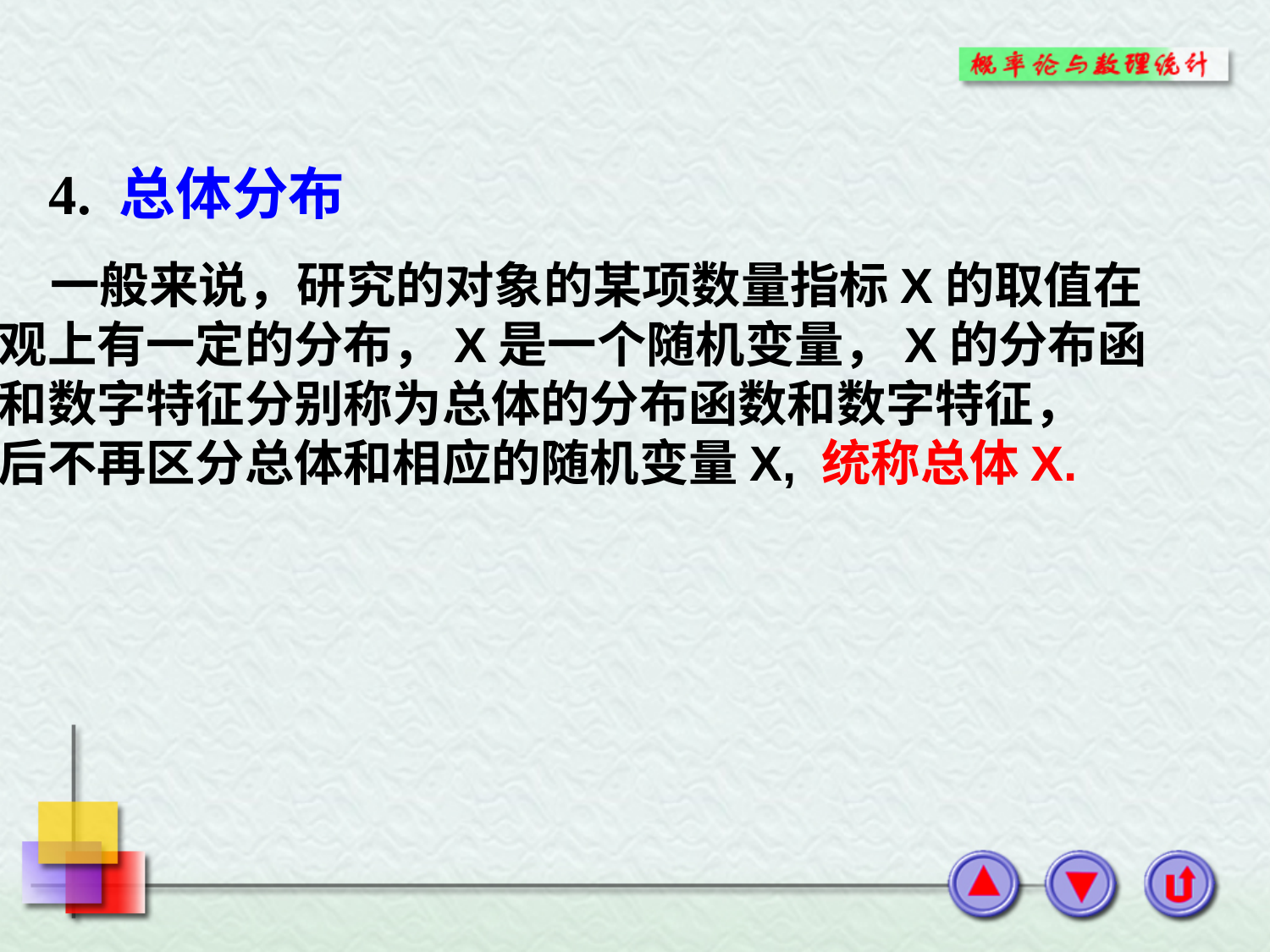

4. 总体分布

        一般来说，研究的对象的某项数量指标X的取值在
客观上有一定的分布，X是一个随机变量，X的分布函
数和数字特征分别称为总体的分布函数和数字特征，
今后不再区分总体和相应的随机变量X, 统称总体X.